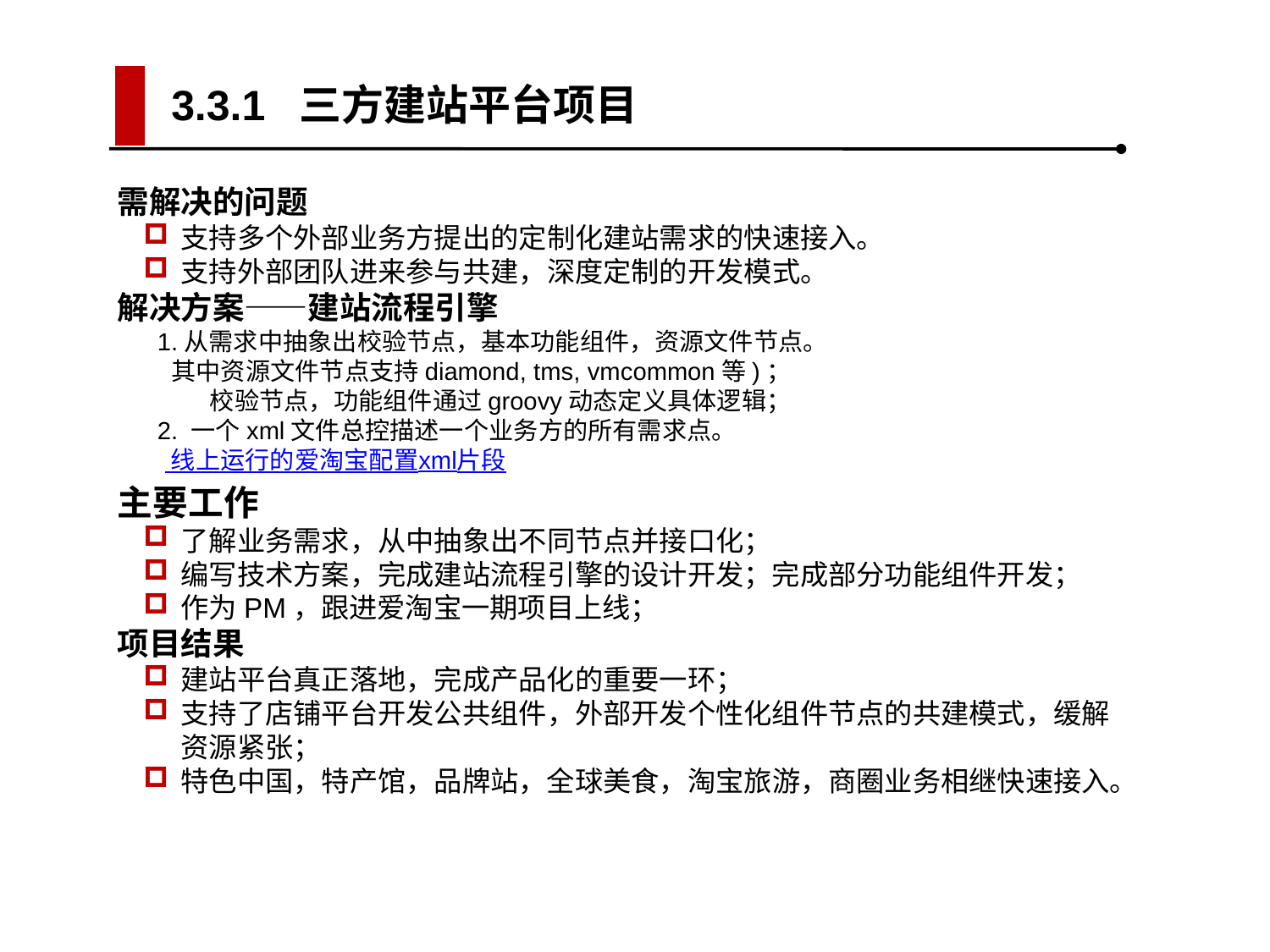

3.3.1  三方建站平台项目
需解决的问题
支持多个外部业务方提出的定制化建站需求的快速接入。
支持外部团队进来参与共建，深度定制的开发模式。
解决方案——建站流程引擎
  1.从需求中抽象出校验节点，基本功能组件，资源文件节点。
    其中资源文件节点支持diamond, tms, vmcommon等)；
           校验节点，功能组件通过groovy动态定义具体逻辑；
  2. 一个xml文件总控描述一个业务方的所有需求点。
     线上运行的爱淘宝配置xml片段
主要工作
了解业务需求，从中抽象出不同节点并接口化；
编写技术方案，完成建站流程引擎的设计开发；完成部分功能组件开发；
作为PM，跟进爱淘宝一期项目上线；
项目结果
建站平台真正落地，完成产品化的重要一环；
支持了店铺平台开发公共组件，外部开发个性化组件节点的共建模式，缓解资源紧张；
特色中国，特产馆，品牌站，全球美食，淘宝旅游，商圈业务相继快速接入。